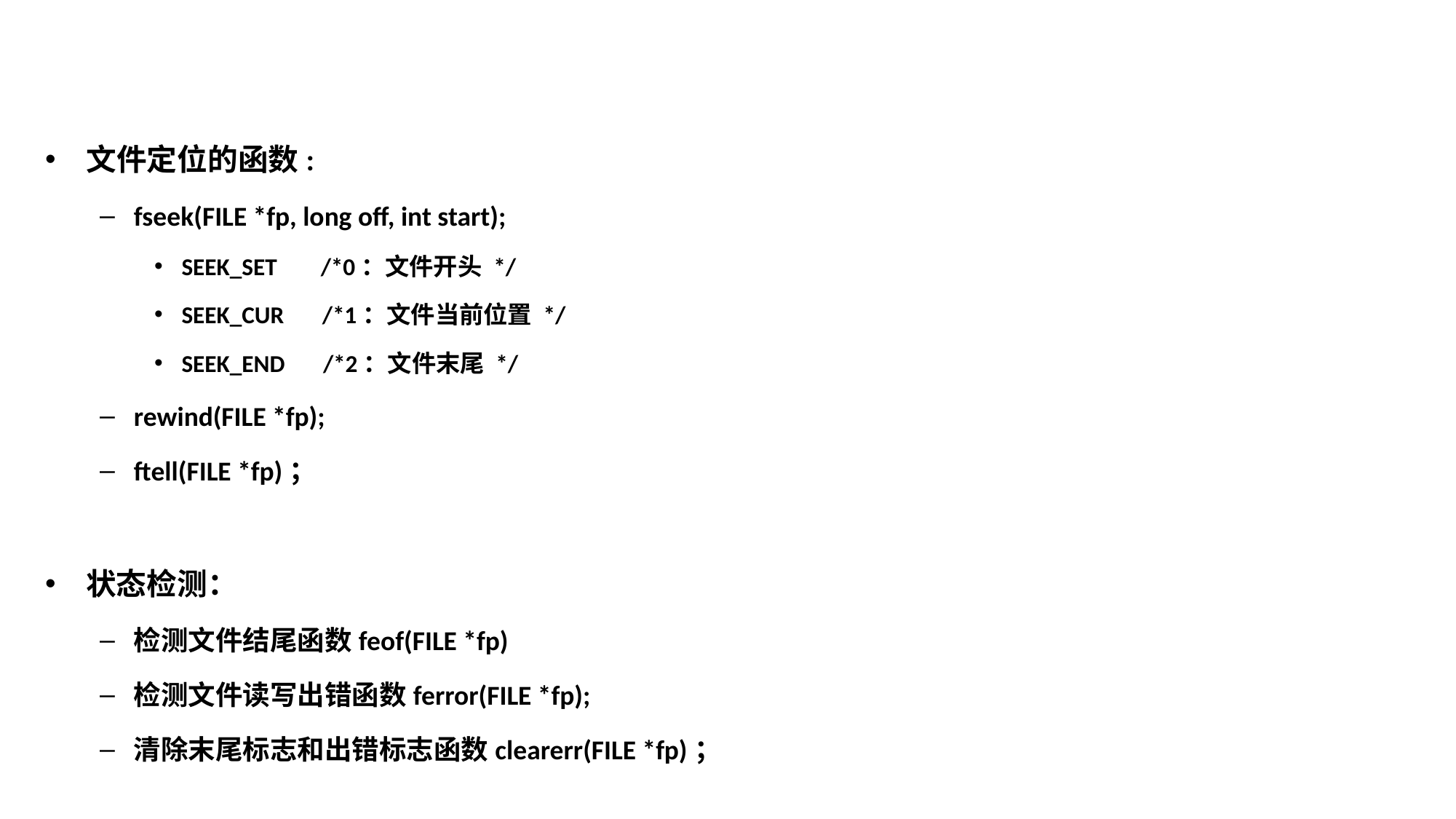

文件定位的函数:
fseek(FILE *fp, long off, int start);
SEEK_SET        /*0：文件开头 */
SEEK_CUR       /*1：文件当前位置 */
SEEK_END       /*2：文件末尾 */
rewind(FILE *fp);
ftell(FILE *fp)；

状态检测：
检测文件结尾函数feof(FILE *fp)
检测文件读写出错函数ferror(FILE *fp);
清除末尾标志和出错标志函数clearerr(FILE *fp)；

75